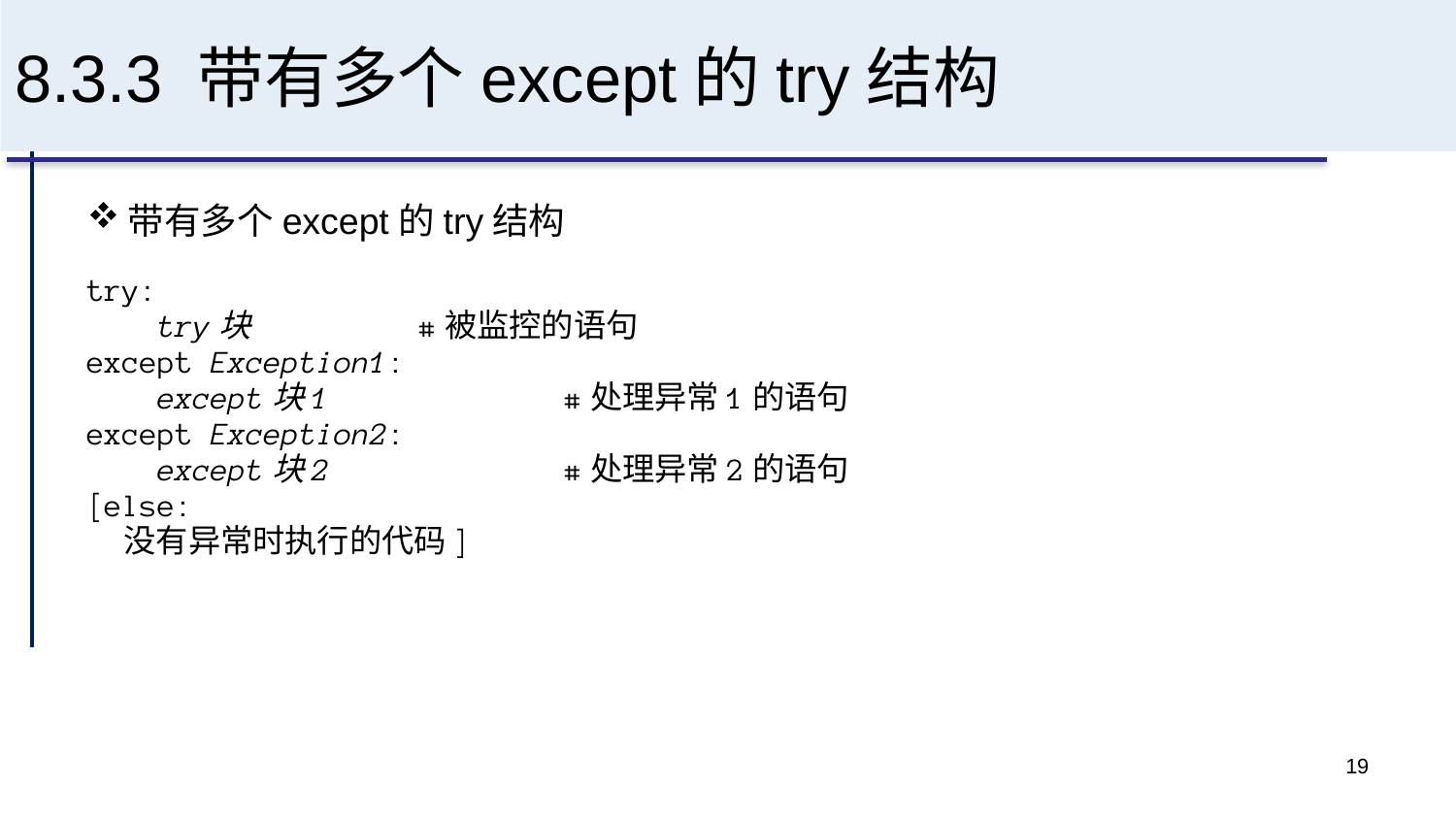

# 8.3.3 带有多个except的try结构
带有多个except的try结构

try:
    try块		#被监控的语句
except Exception1:
    except块1		#处理异常1的语句
except Exception2:
    except块2		#处理异常2的语句
[else:
    没有异常时执行的代码]
19